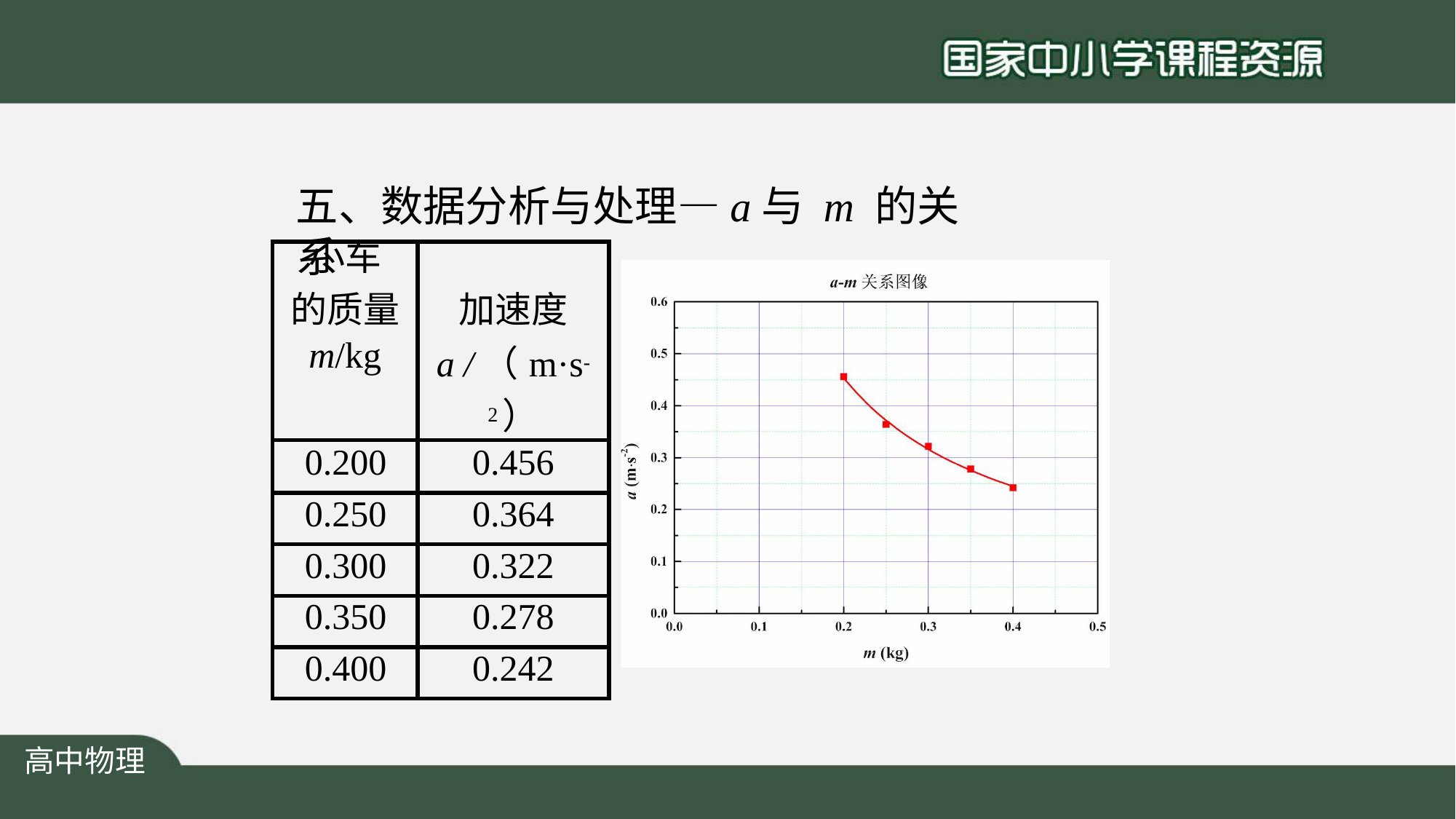

# 五、数据分析与处理—a与 m 的关系
| 小车 的质量 m/kg | 加速度 a /（m·s-2） |
| --- | --- |
| 0.200 | 0.456 |
| 0.250 | 0.364 |
| 0.300 | 0.322 |
| 0.350 | 0.278 |
| 0.400 | 0.242 |

高中物理